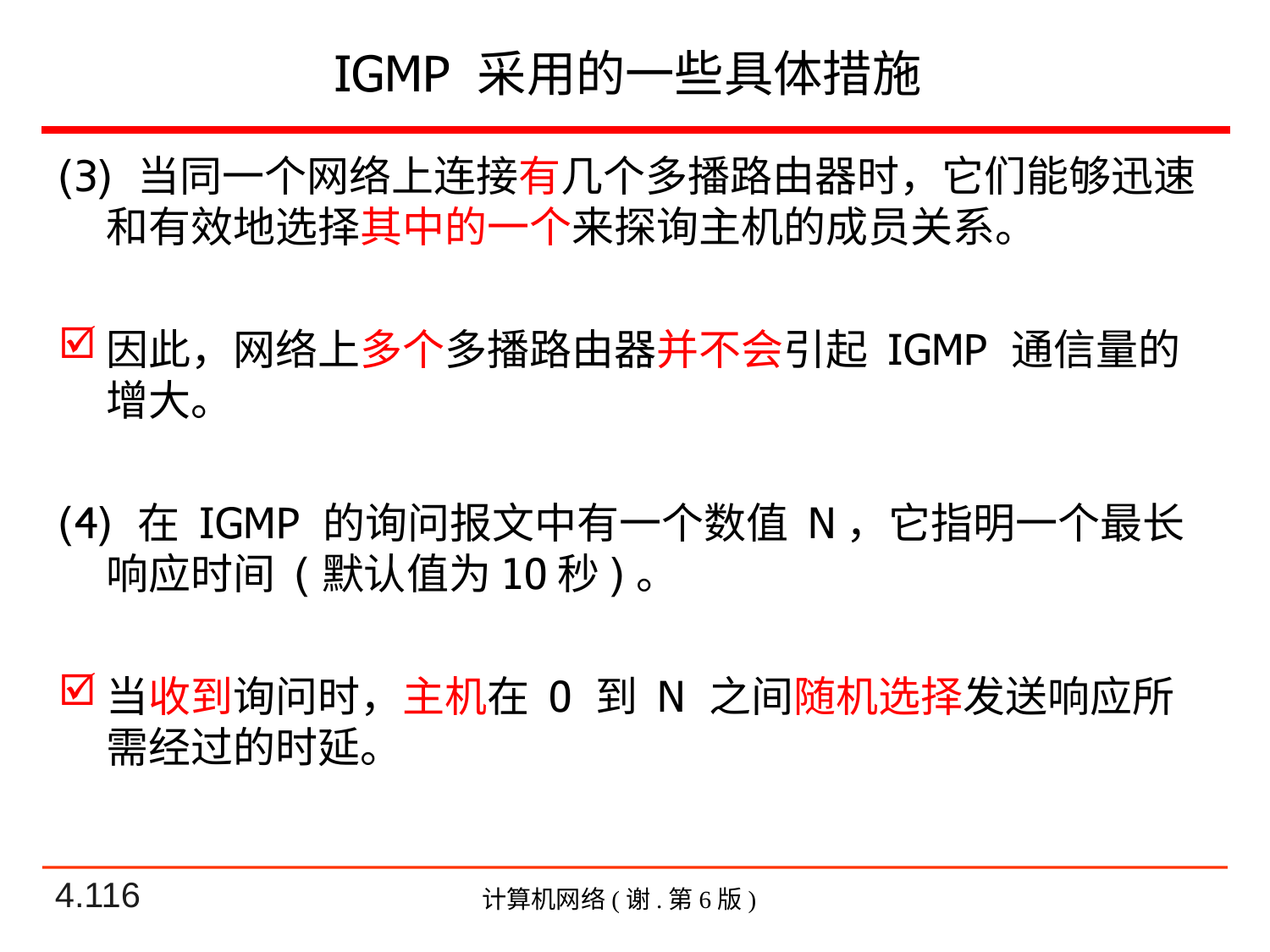

# IGMP 采用的一些具体措施
(3) 当同一个网络上连接有几个多播路由器时，它们能够迅速和有效地选择其中的一个来探询主机的成员关系。

因此，网络上多个多播路由器并不会引起 IGMP 通信量的增大。

(4) 在 IGMP 的询问报文中有一个数值 N，它指明一个最长响应时间 (默认值为10秒)。

当收到询问时，主机在 0 到 N 之间随机选择发送响应所需经过的时延。